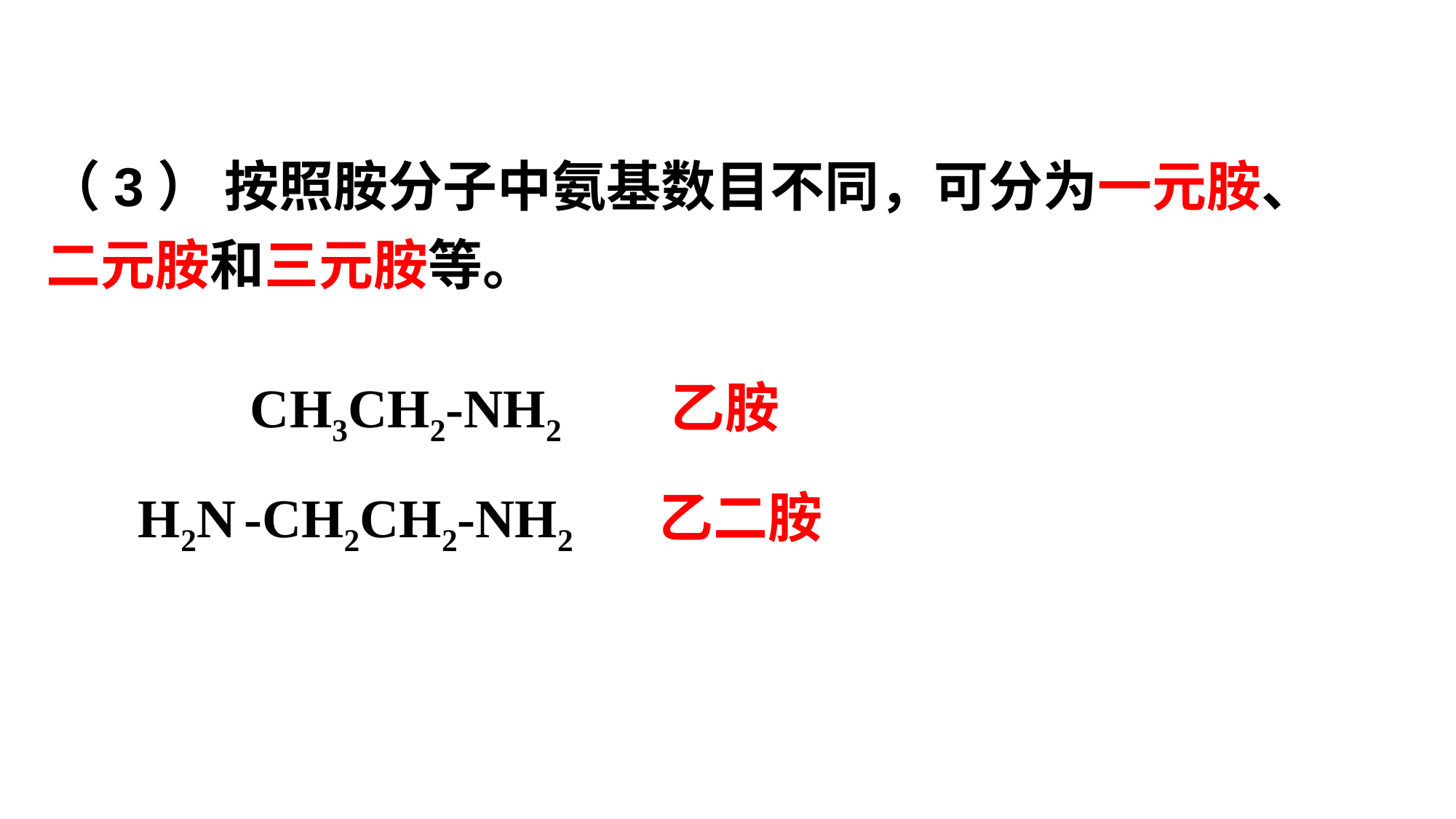

（3） 按照胺分子中氨基数目不同，可分为一元胺、二元胺和三元胺等。
CH3CH2-NH2            乙胺
H2N -CH2CH2-NH2         乙二胺